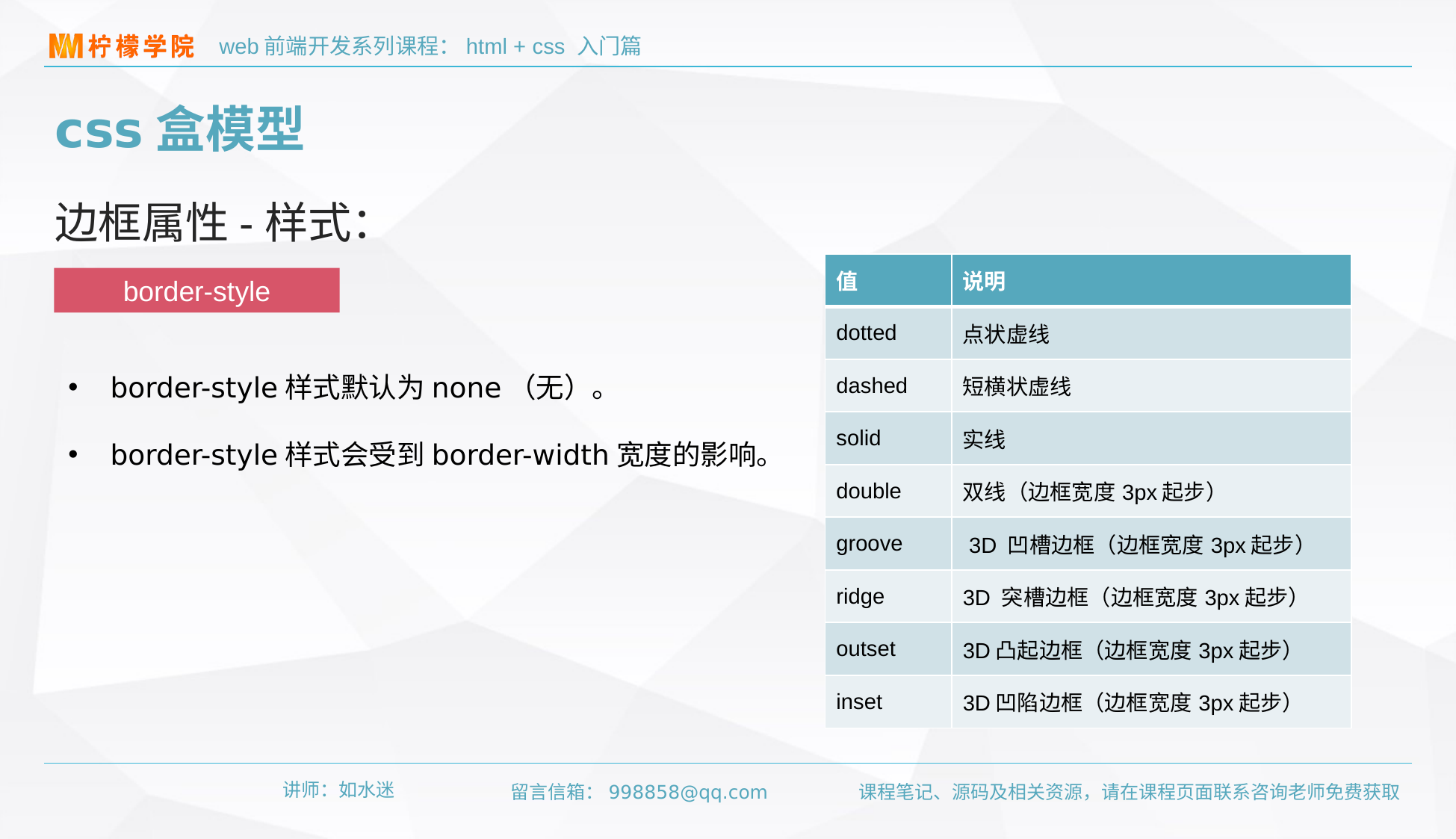

css盒模型
边框属性-样式：
| 值 | 说明 |
| --- | --- |
| dotted | 点状虚线 |
| dashed | 短横状虚线 |
| solid | 实线 |
| double | 双线（边框宽度3px起步） |
| groove | 3D 凹槽边框（边框宽度3px起步） |
| ridge | 3D 突槽边框（边框宽度3px起步） |
| outset | 3D凸起边框（边框宽度3px起步） |
| inset | 3D凹陷边框（边框宽度3px起步） |
border-style
border-style样式默认为none（无）。
border-style样式会受到border-width宽度的影响。